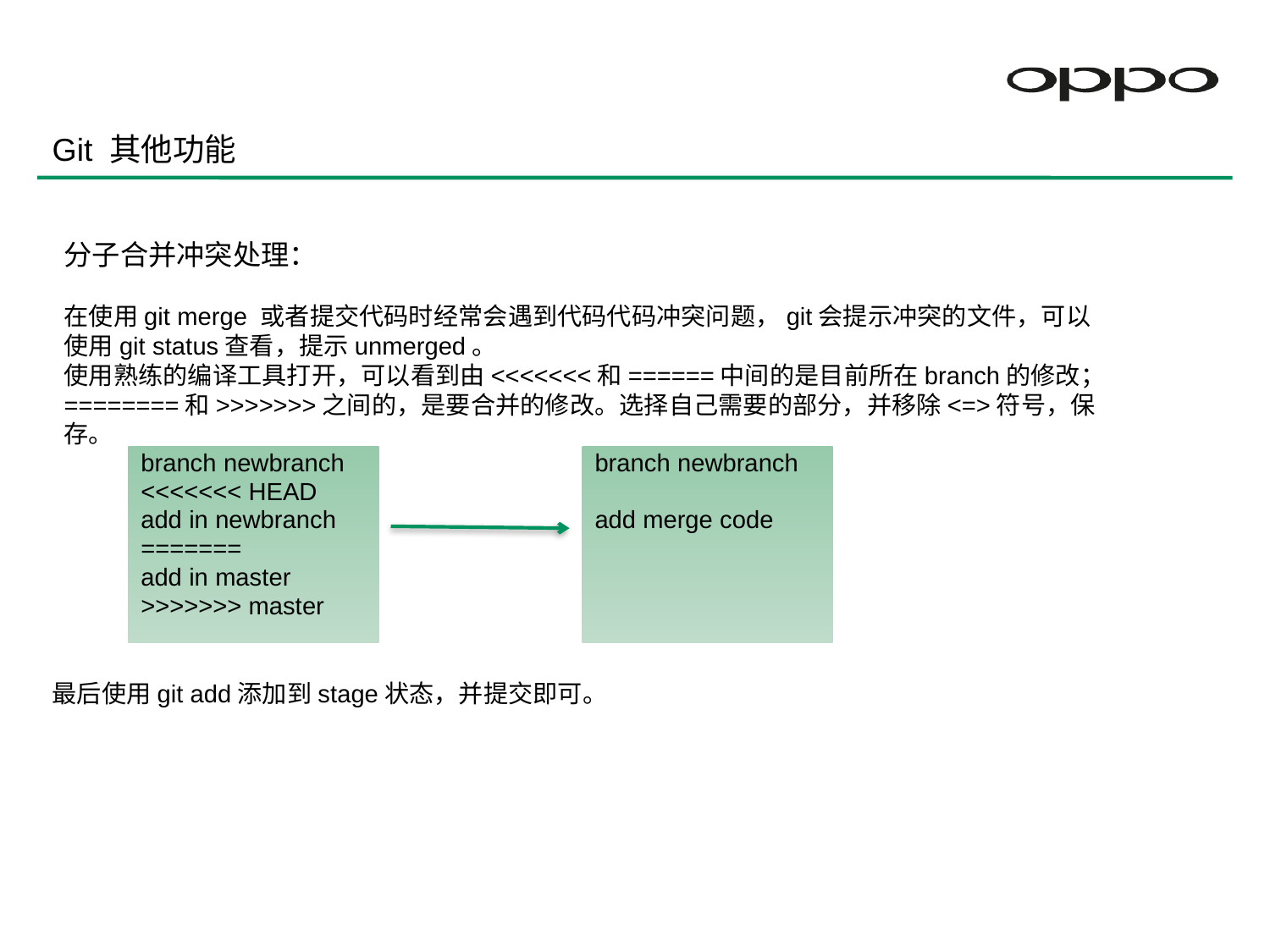

Git 其他功能

分子合并冲突处理：

在使用git merge 或者提交代码时经常会遇到代码代码冲突问题，git会提示冲突的文件，可以使用git status查看，提示unmerged。
使用熟练的编译工具打开，可以看到由<<<<<<<和======中间的是目前所在branch的修改； ========和>>>>>>>之间的，是要合并的修改。选择自己需要的部分，并移除<=>符号，保存。
branch newbranch
<<<<<<< HEAD
add in newbranch
=======
add in master
>>>>>>> master
branch newbranch

add merge code
最后使用git add添加到stage状态，并提交即可。